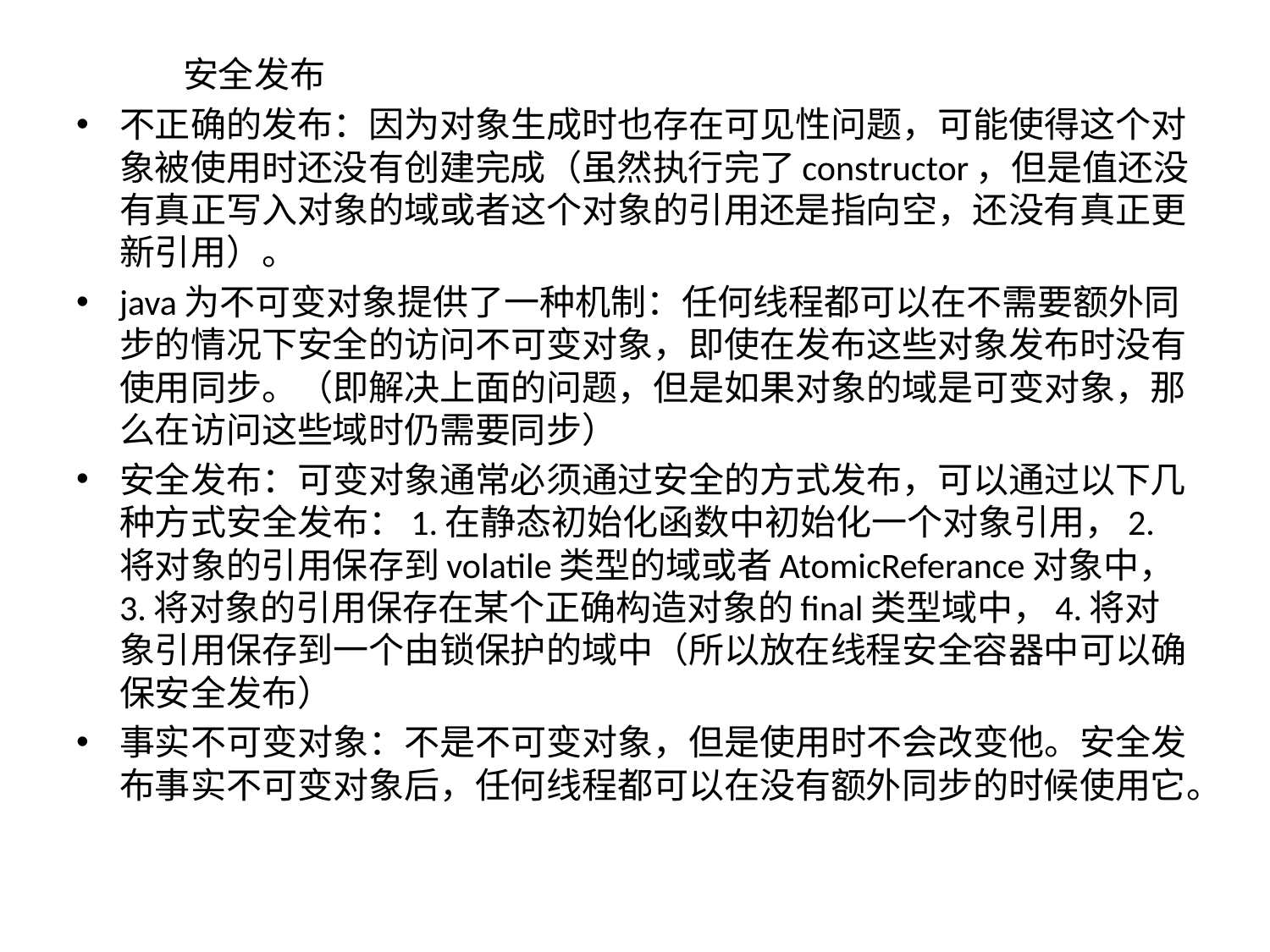

安全发布
不正确的发布：因为对象生成时也存在可见性问题，可能使得这个对象被使用时还没有创建完成（虽然执行完了constructor，但是值还没有真正写入对象的域或者这个对象的引用还是指向空，还没有真正更新引用）。
java为不可变对象提供了一种机制：任何线程都可以在不需要额外同步的情况下安全的访问不可变对象，即使在发布这些对象发布时没有使用同步。（即解决上面的问题，但是如果对象的域是可变对象，那么在访问这些域时仍需要同步）
安全发布：可变对象通常必须通过安全的方式发布，可以通过以下几种方式安全发布：1.在静态初始化函数中初始化一个对象引用，2.将对象的引用保存到volatile类型的域或者AtomicReferance对象中，3.将对象的引用保存在某个正确构造对象的final类型域中，4.将对象引用保存到一个由锁保护的域中（所以放在线程安全容器中可以确保安全发布）
事实不可变对象：不是不可变对象，但是使用时不会改变他。安全发布事实不可变对象后，任何线程都可以在没有额外同步的时候使用它。